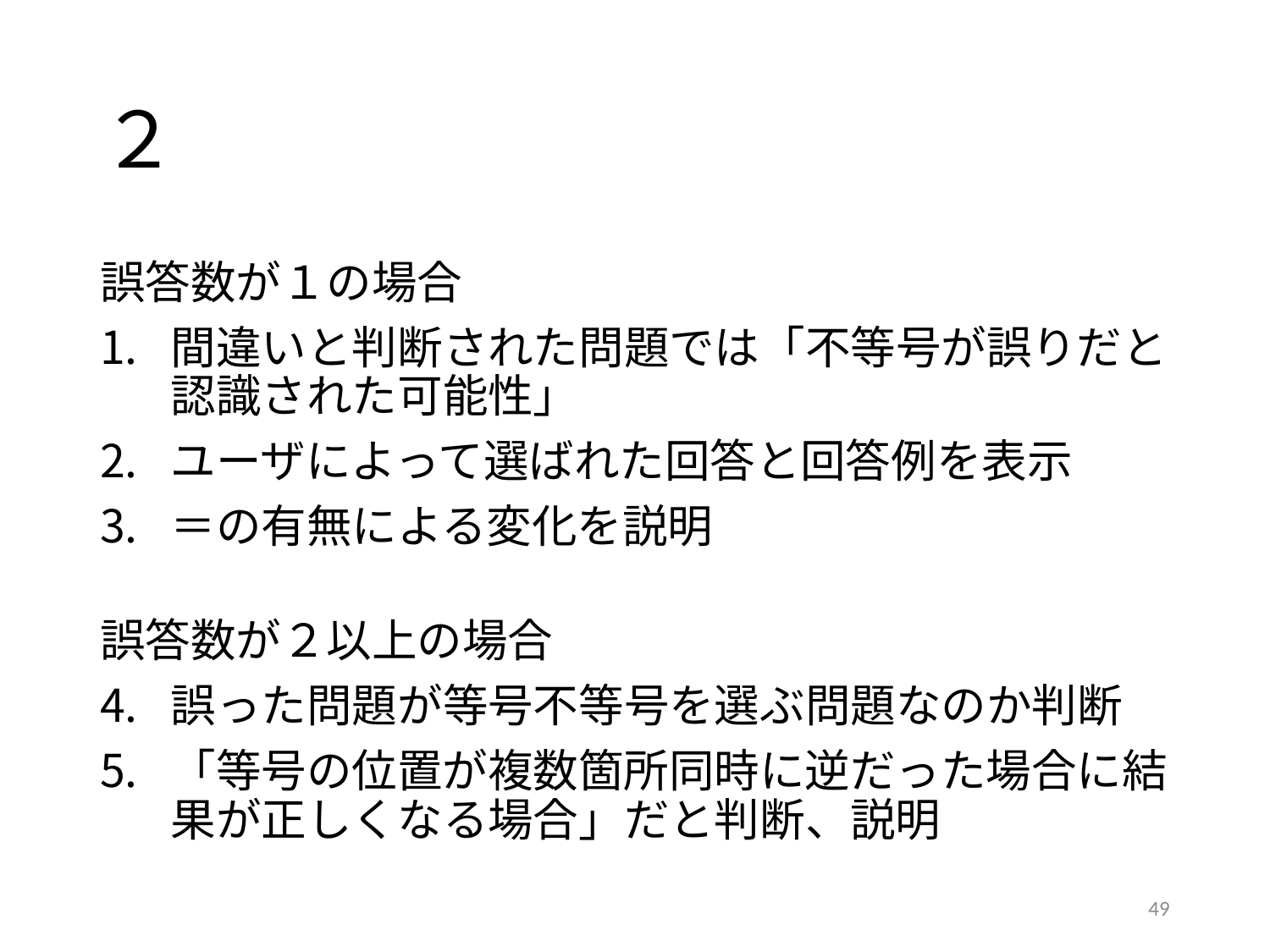

# ２
誤答数が１の場合
間違いと判断された問題では「不等号が誤りだと認識された可能性」
ユーザによって選ばれた回答と回答例を表示
＝の有無による変化を説明
誤答数が２以上の場合
誤った問題が等号不等号を選ぶ問題なのか判断
「等号の位置が複数箇所同時に逆だった場合に結果が正しくなる場合」だと判断、説明

49